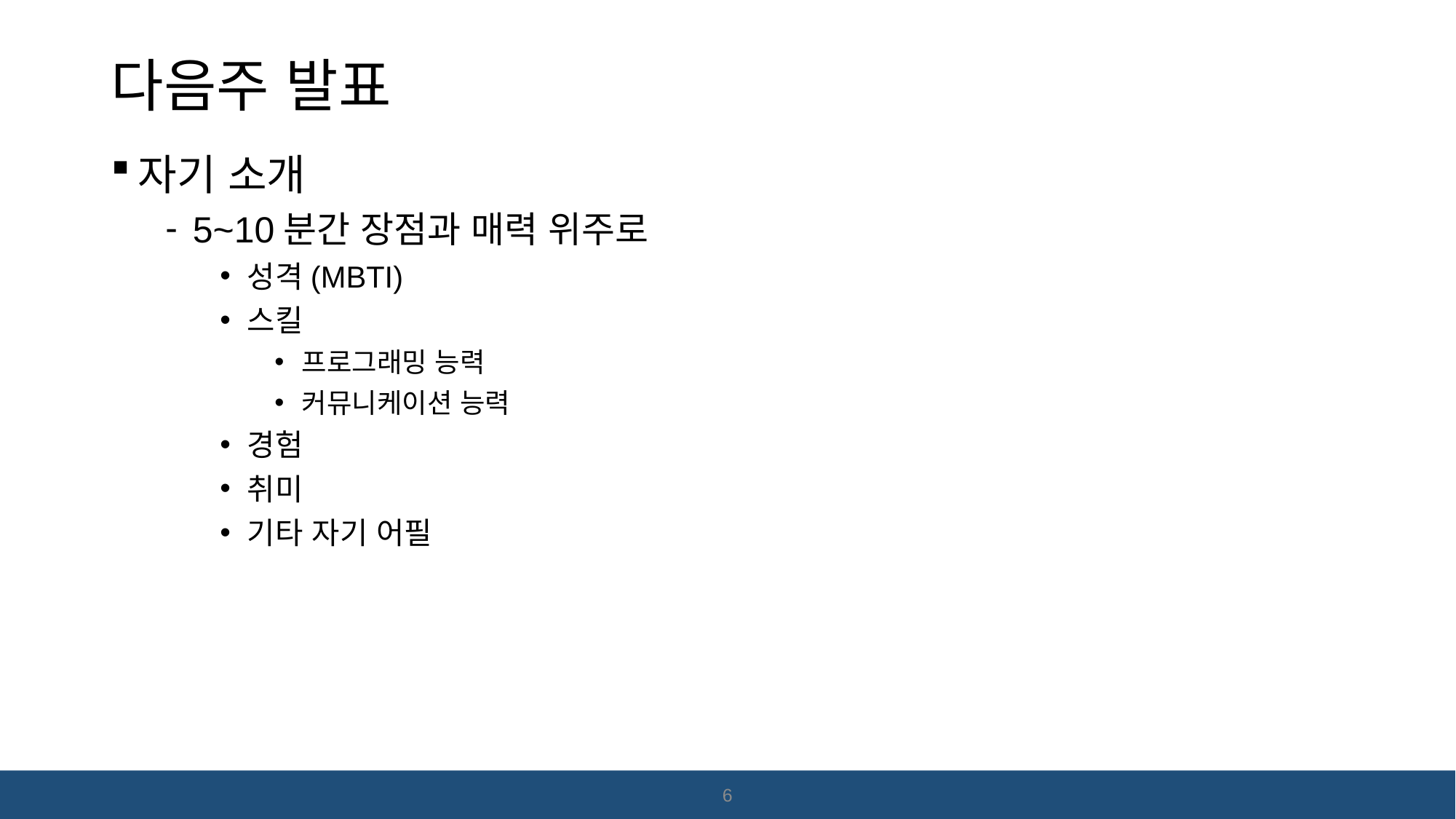

# 다음주 발표
자기 소개
5~10분간 장점과 매력 위주로
성격(MBTI)
스킬
프로그래밍 능력
커뮤니케이션 능력
경험
취미
기타 자기 어필
6